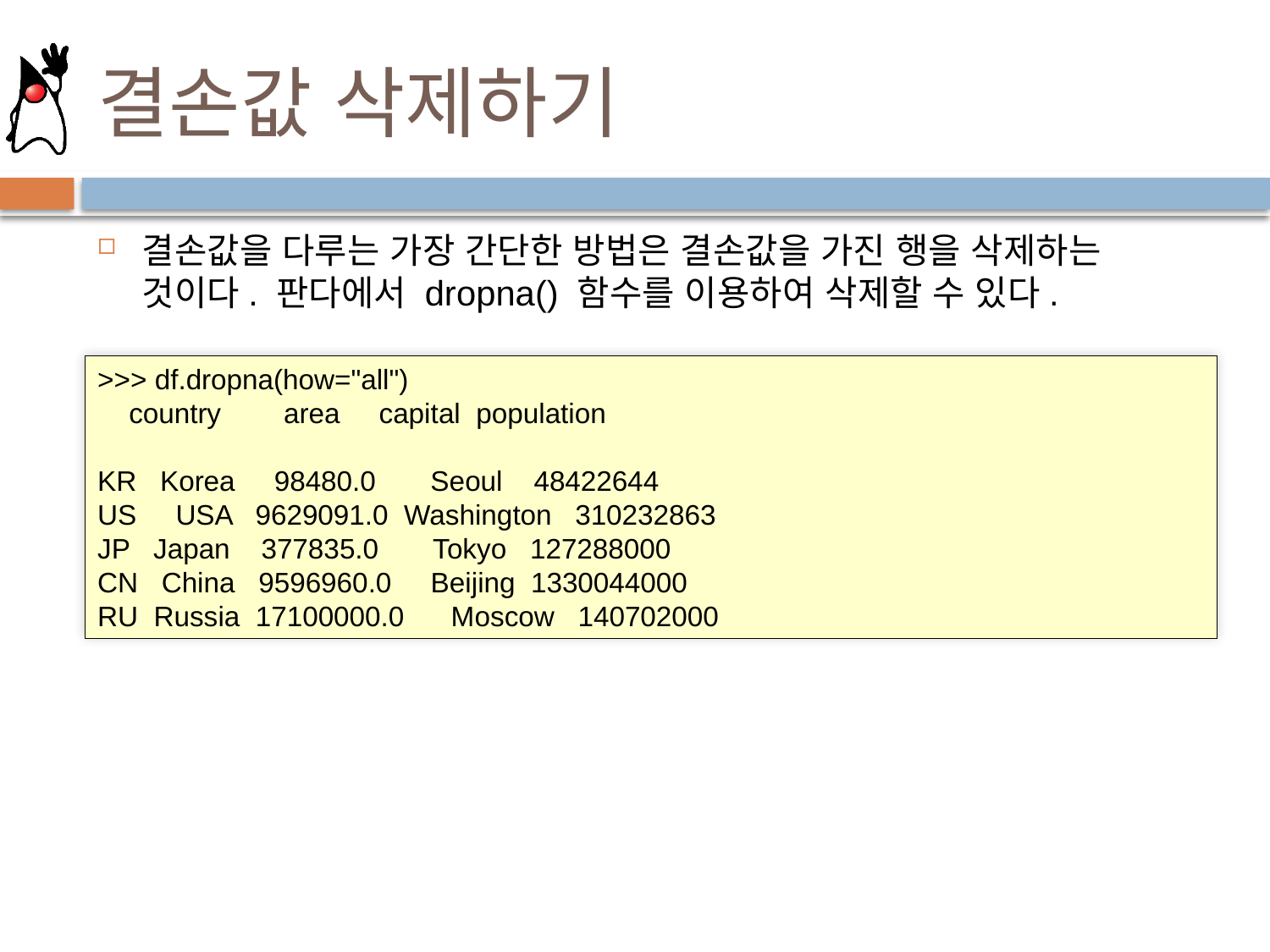

# 결손값 삭제하기
결손값을 다루는 가장 간단한 방법은 결손값을 가진 행을 삭제하는 것이다. 판다에서 dropna() 함수를 이용하여 삭제할 수 있다.
>>> df.dropna(how="all")
    country        area     capital  population

KR   Korea     98480.0       Seoul    48422644
US     USA   9629091.0  Washington   310232863
JP   Japan    377835.0       Tokyo   127288000
CN   China   9596960.0     Beijing  1330044000
RU  Russia  17100000.0      Moscow   140702000